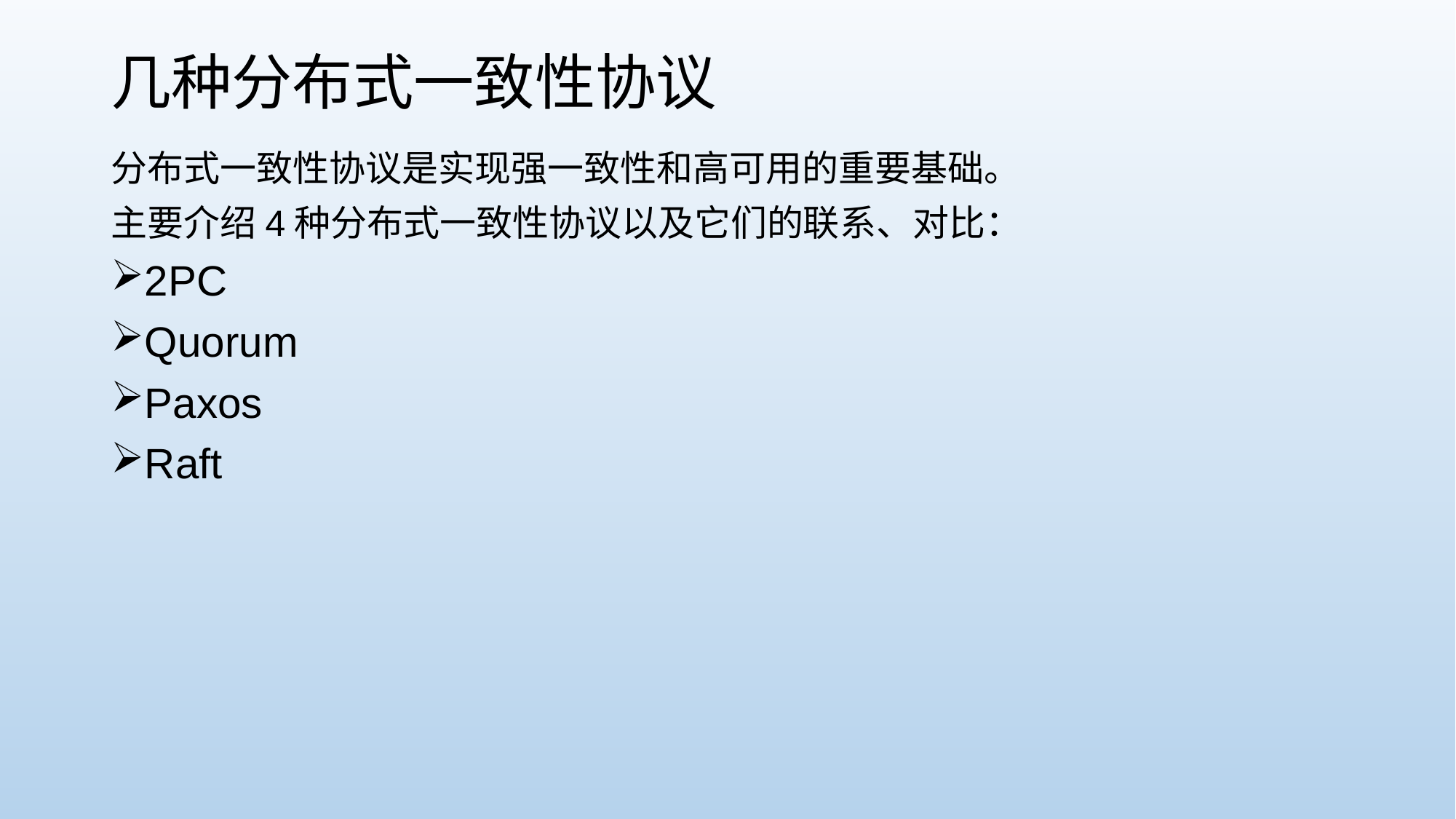

# 几种分布式一致性协议
分布式一致性协议是实现强一致性和高可用的重要基础。
主要介绍4种分布式一致性协议以及它们的联系、对比：
2PC
Quorum
Paxos
Raft